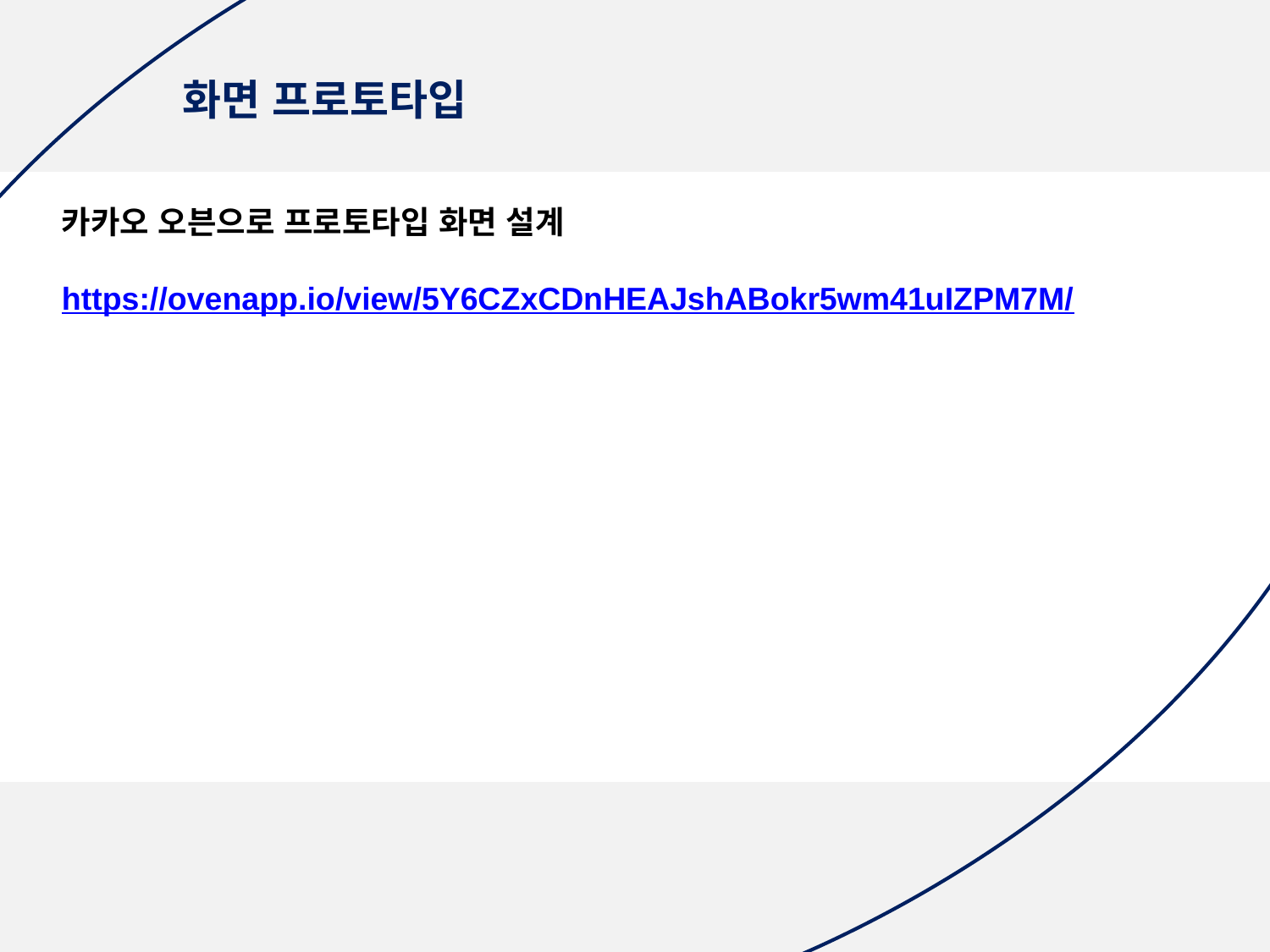

화면 프로토타입
카카오 오븐으로 프로토타입 화면 설계

https://ovenapp.io/view/5Y6CZxCDnHEAJshABokr5wm41uIZPM7M/